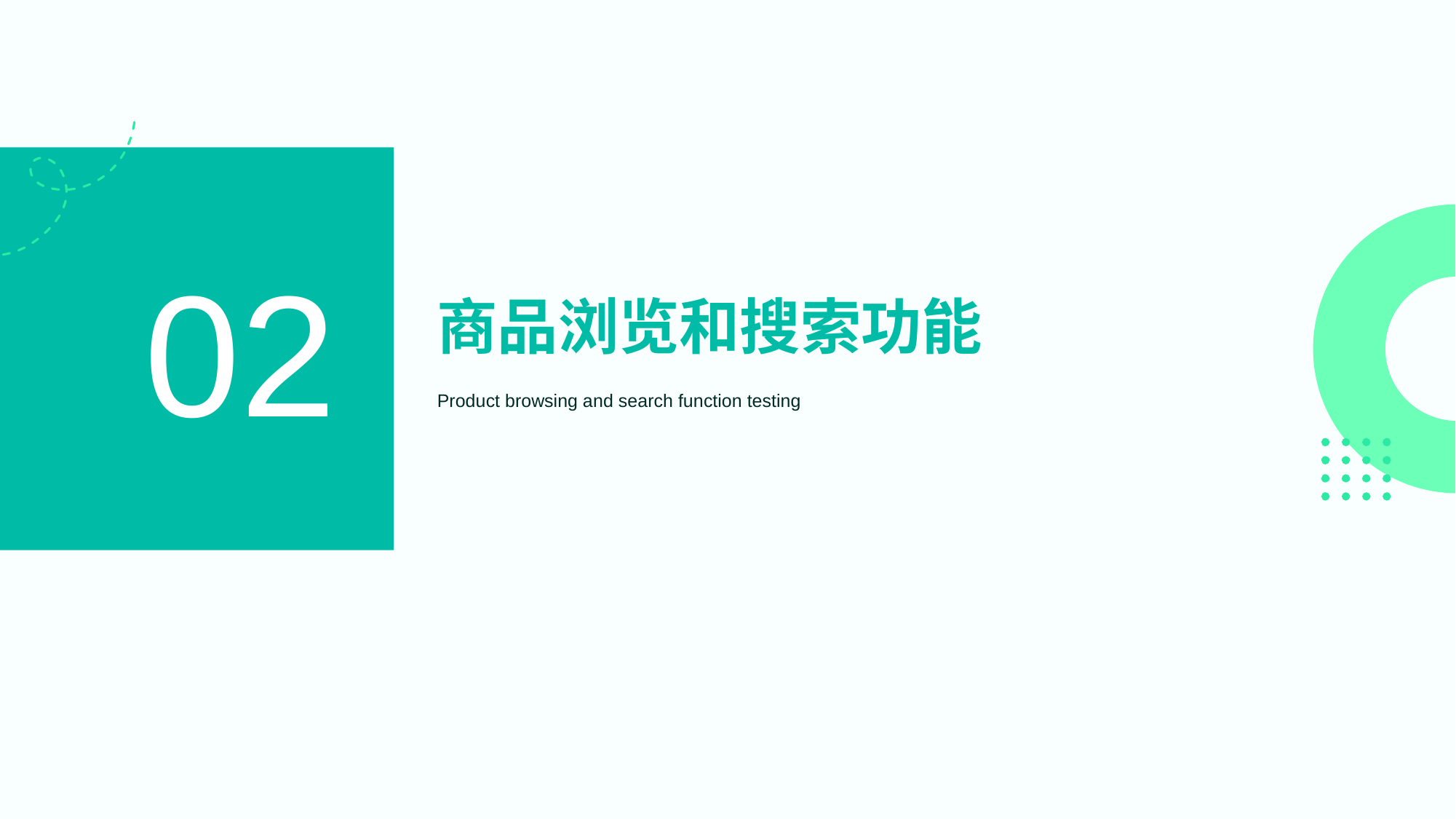

02
商品浏览和搜索功能
Product browsing and search function testing